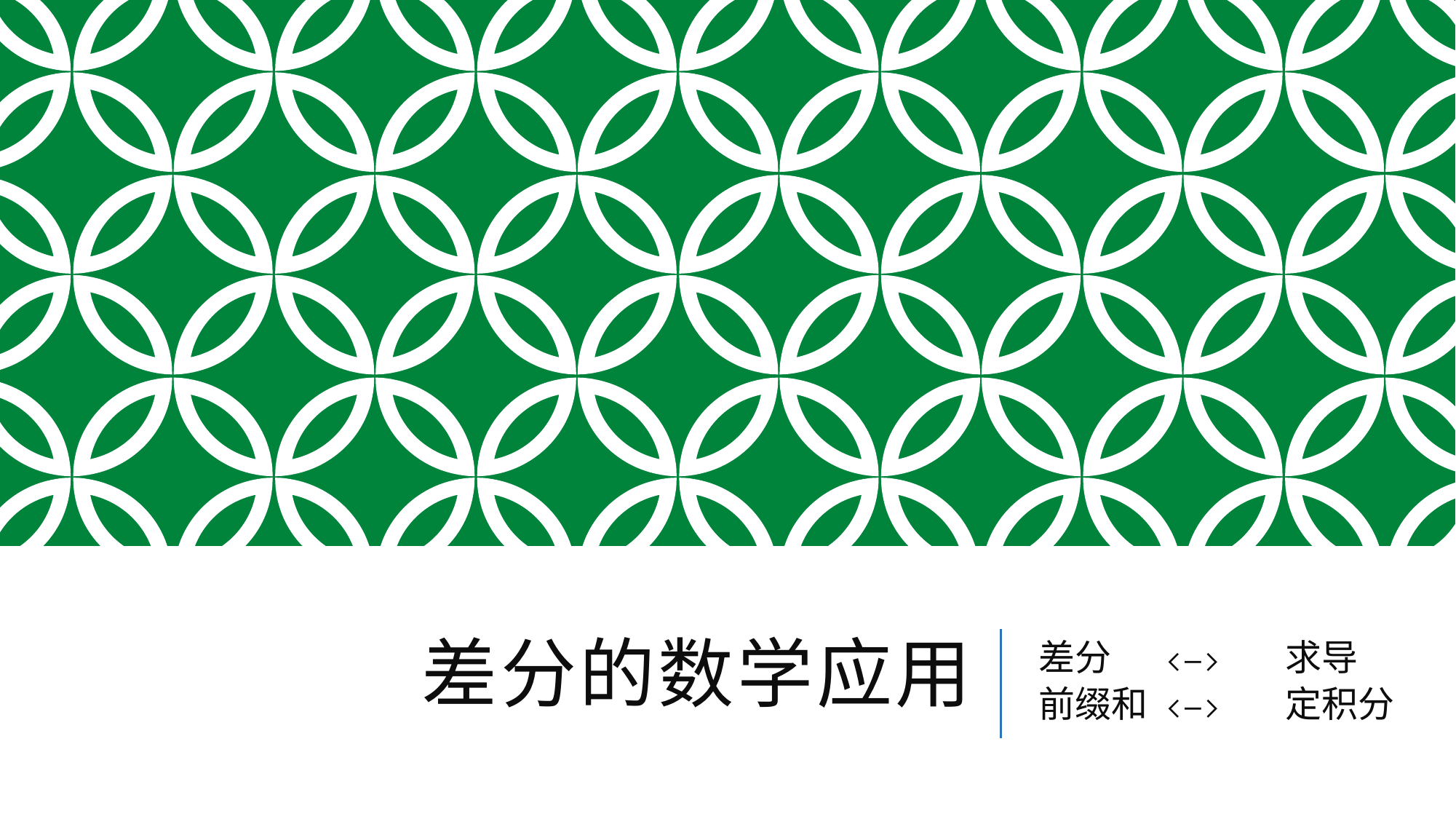

# 差分的数学应用
差分	 <->	 求导
前缀和 <->	 定积分